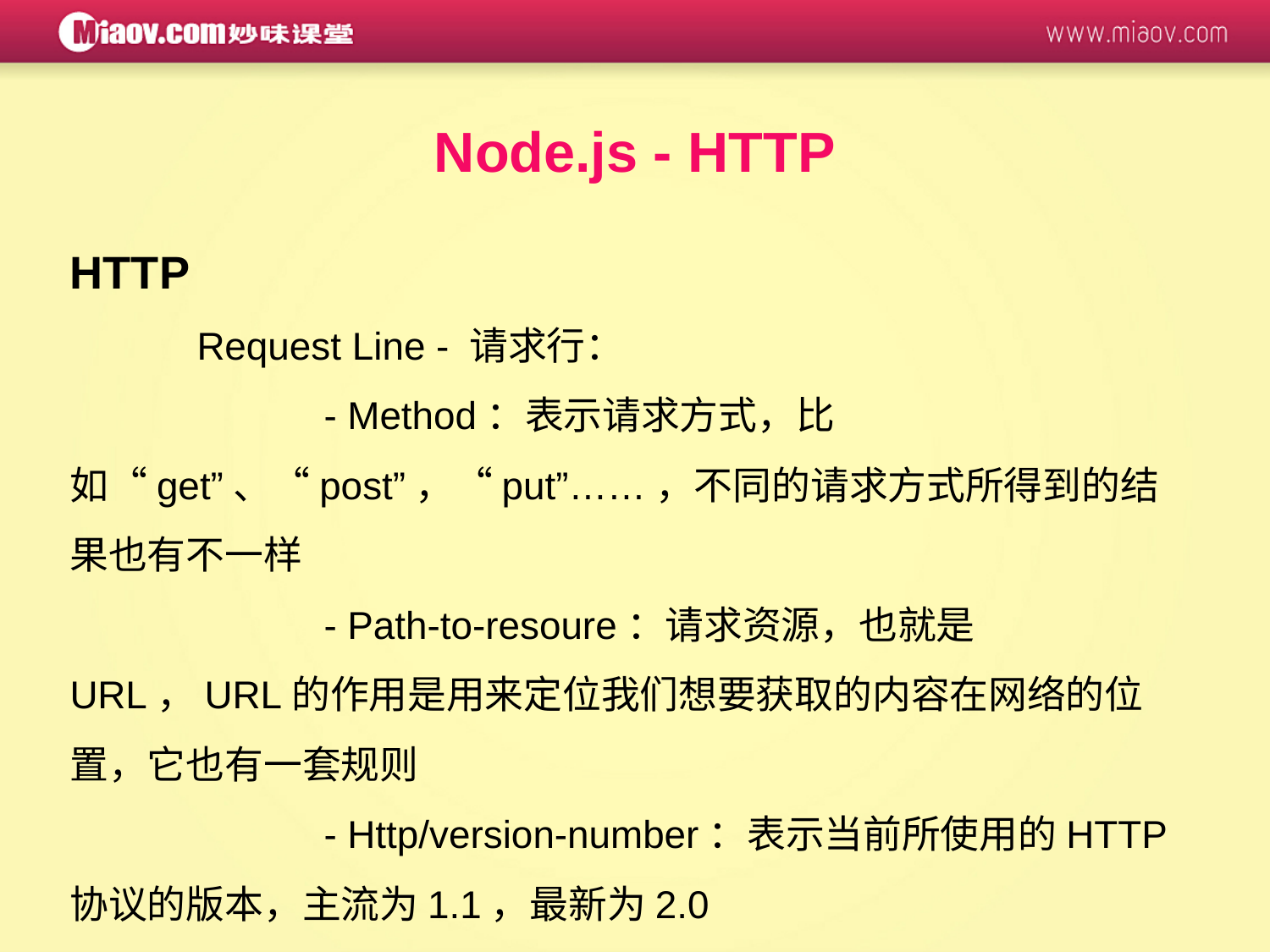

Node.js - HTTP
HTTP
	Request Line - 请求行：
		- Method：表示请求方式，比如“get”、“post”，“put”……，不同的请求方式所得到的结果也有不一样
		- Path-to-resoure：请求资源，也就是 URL，URL的作用是用来定位我们想要获取的内容在网络的位置，它也有一套规则
		- Http/version-number：表示当前所使用的HTTP协议的版本，主流为1.1，最新为2.0